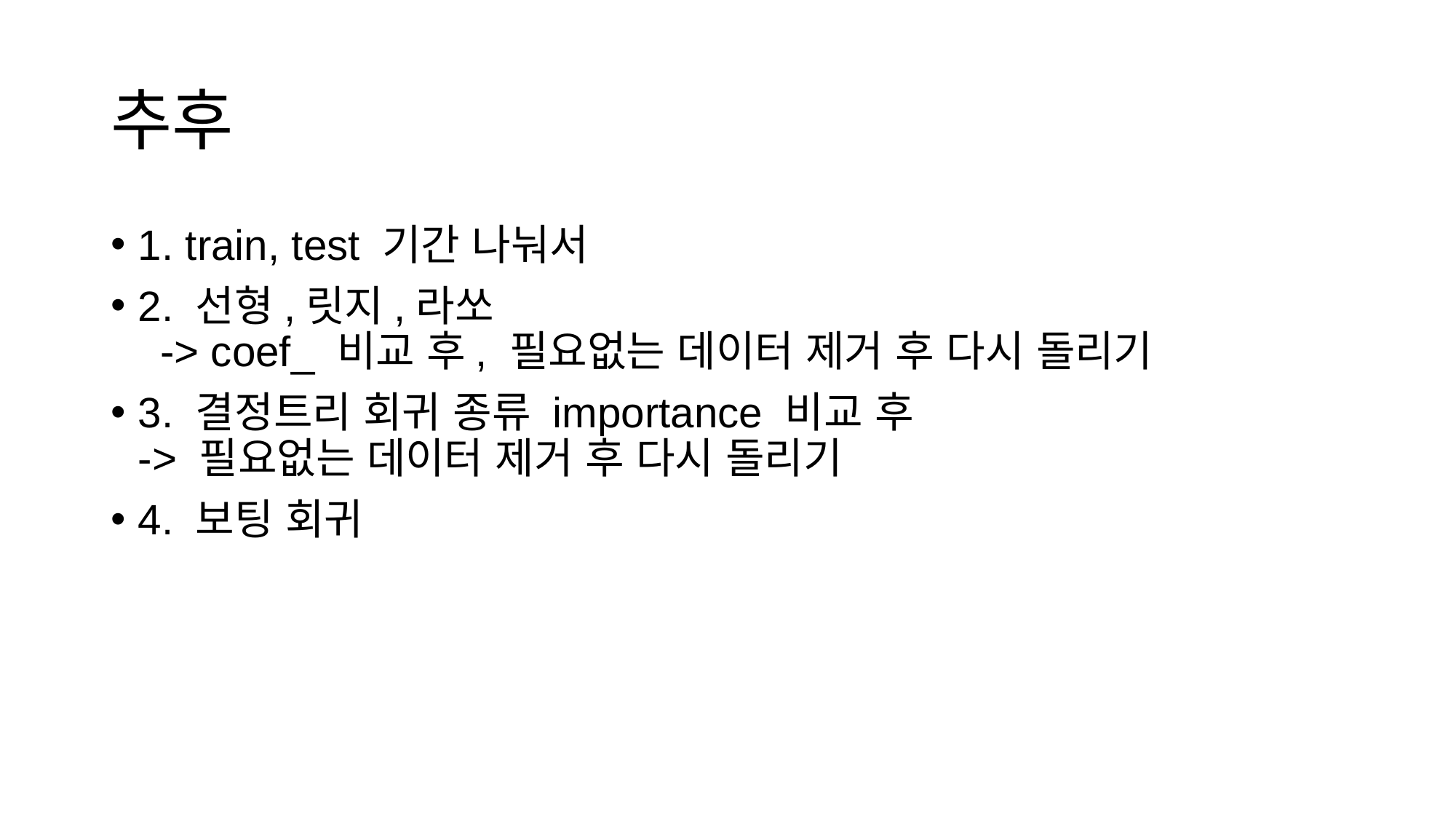

# 추후
1. train, test 기간 나눠서
2. 선형,릿지,라쏘
 -> coef_ 비교 후, 필요없는 데이터 제거 후 다시 돌리기
3. 결정트리 회귀 종류 importance 비교 후
-> 필요없는 데이터 제거 후 다시 돌리기
4. 보팅 회귀